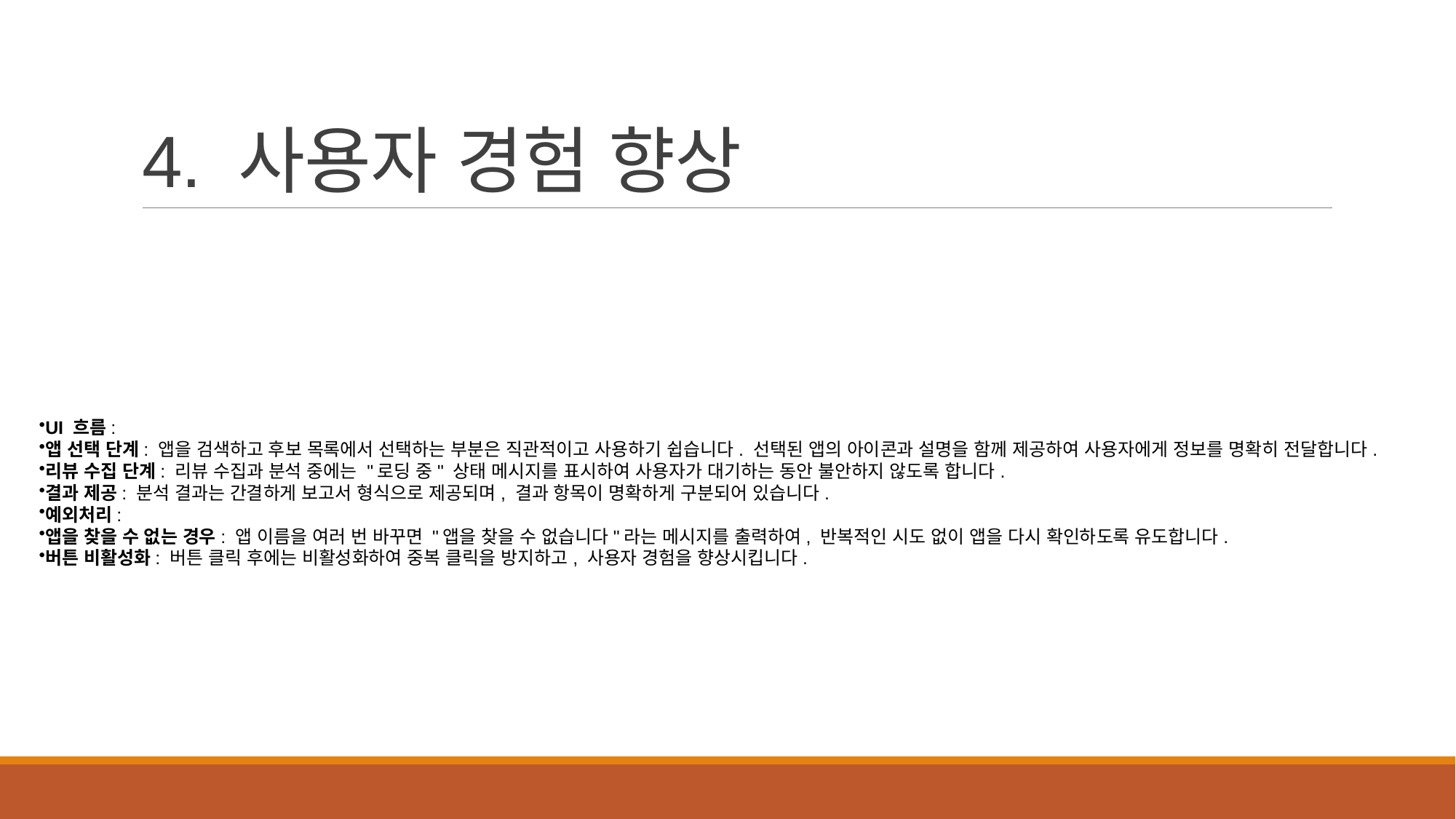

# 4. 사용자 경험 향상
UI 흐름:
앱 선택 단계: 앱을 검색하고 후보 목록에서 선택하는 부분은 직관적이고 사용하기 쉽습니다. 선택된 앱의 아이콘과 설명을 함께 제공하여 사용자에게 정보를 명확히 전달합니다.
리뷰 수집 단계: 리뷰 수집과 분석 중에는 "로딩 중" 상태 메시지를 표시하여 사용자가 대기하는 동안 불안하지 않도록 합니다.
결과 제공: 분석 결과는 간결하게 보고서 형식으로 제공되며, 결과 항목이 명확하게 구분되어 있습니다.
예외처리:
앱을 찾을 수 없는 경우: 앱 이름을 여러 번 바꾸면 "앱을 찾을 수 없습니다"라는 메시지를 출력하여, 반복적인 시도 없이 앱을 다시 확인하도록 유도합니다.
버튼 비활성화: 버튼 클릭 후에는 비활성화하여 중복 클릭을 방지하고, 사용자 경험을 향상시킵니다.